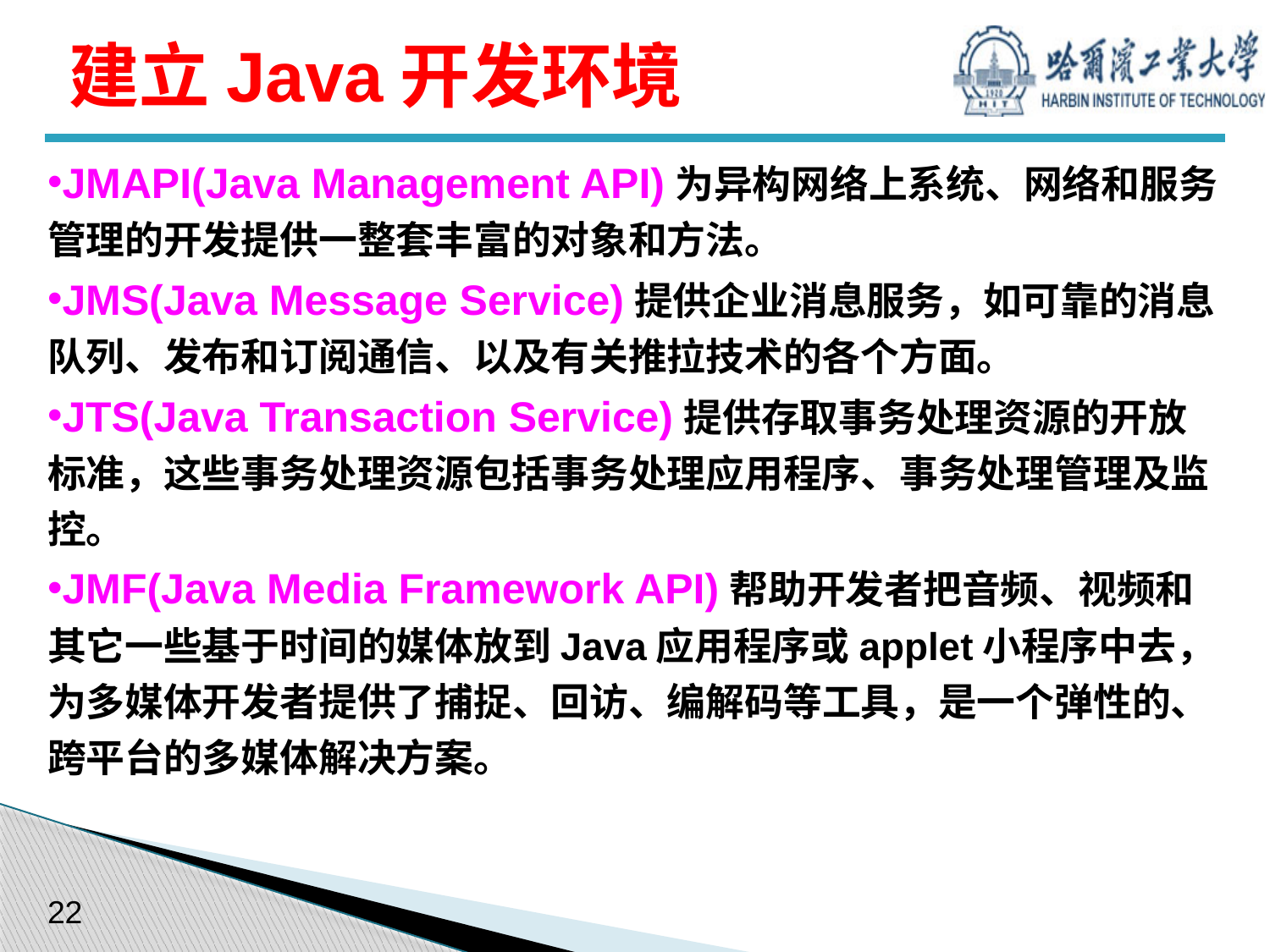

# 建立Java开发环境
JMAPI(Java Management API)为异构网络上系统、网络和服务管理的开发提供一整套丰富的对象和方法。
JMS(Java Message Service)提供企业消息服务，如可靠的消息队列、发布和订阅通信、以及有关推拉技术的各个方面。
JTS(Java Transaction Service)提供存取事务处理资源的开放标准，这些事务处理资源包括事务处理应用程序、事务处理管理及监控。
JMF(Java Media Framework API)帮助开发者把音频、视频和其它一些基于时间的媒体放到Java应用程序或applet小程序中去，为多媒体开发者提供了捕捉、回访、编解码等工具，是一个弹性的、跨平台的多媒体解决方案。